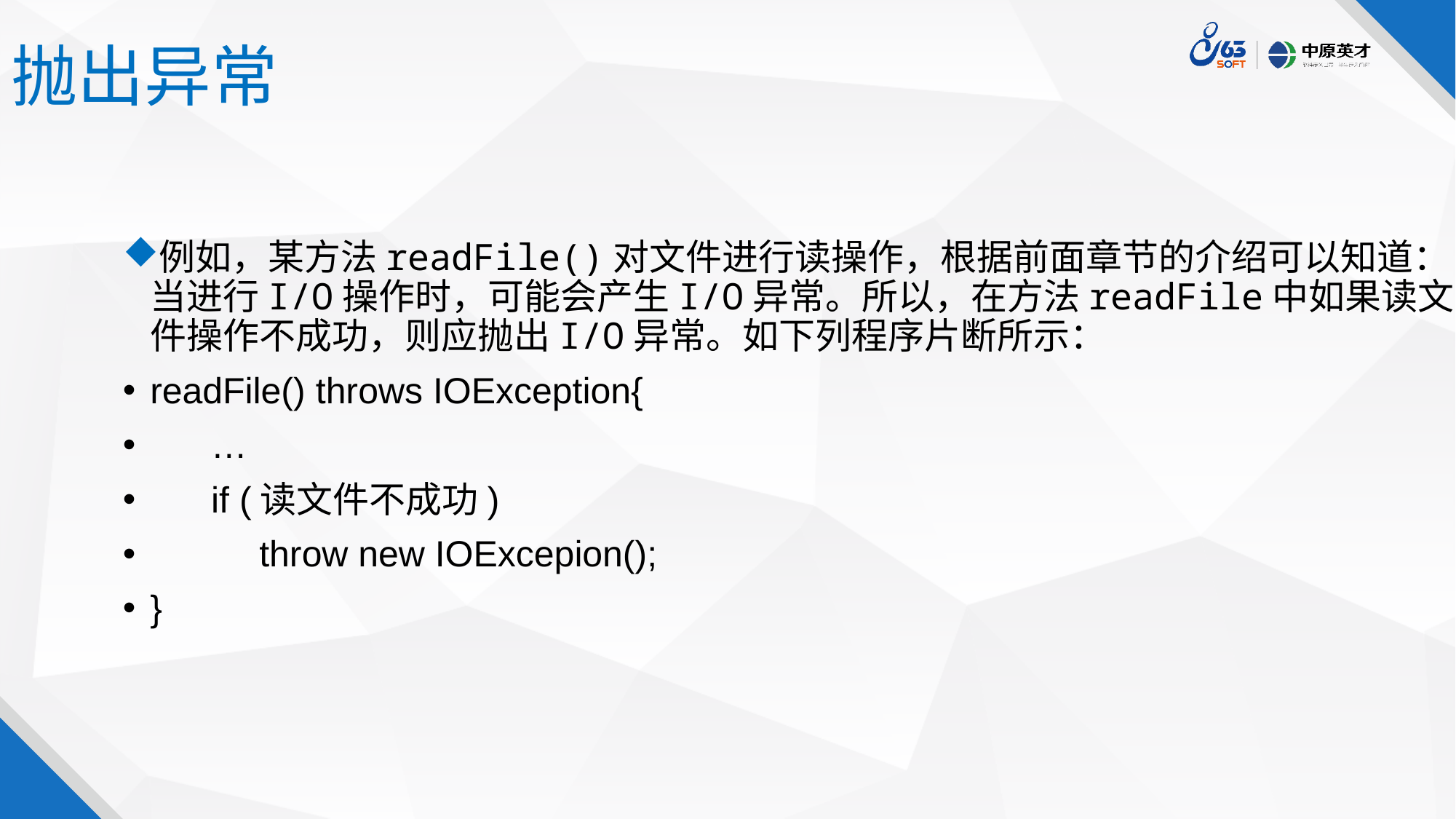

# 抛出异常
例如，某方法readFile()对文件进行读操作，根据前面章节的介绍可以知道：当进行I/O操作时，可能会产生I/O异常。所以，在方法readFile中如果读文件操作不成功，则应抛出I/O异常。如下列程序片断所示：
readFile() throws IOException{
      …
      if (读文件不成功)
	throw new IOExcepion();
}